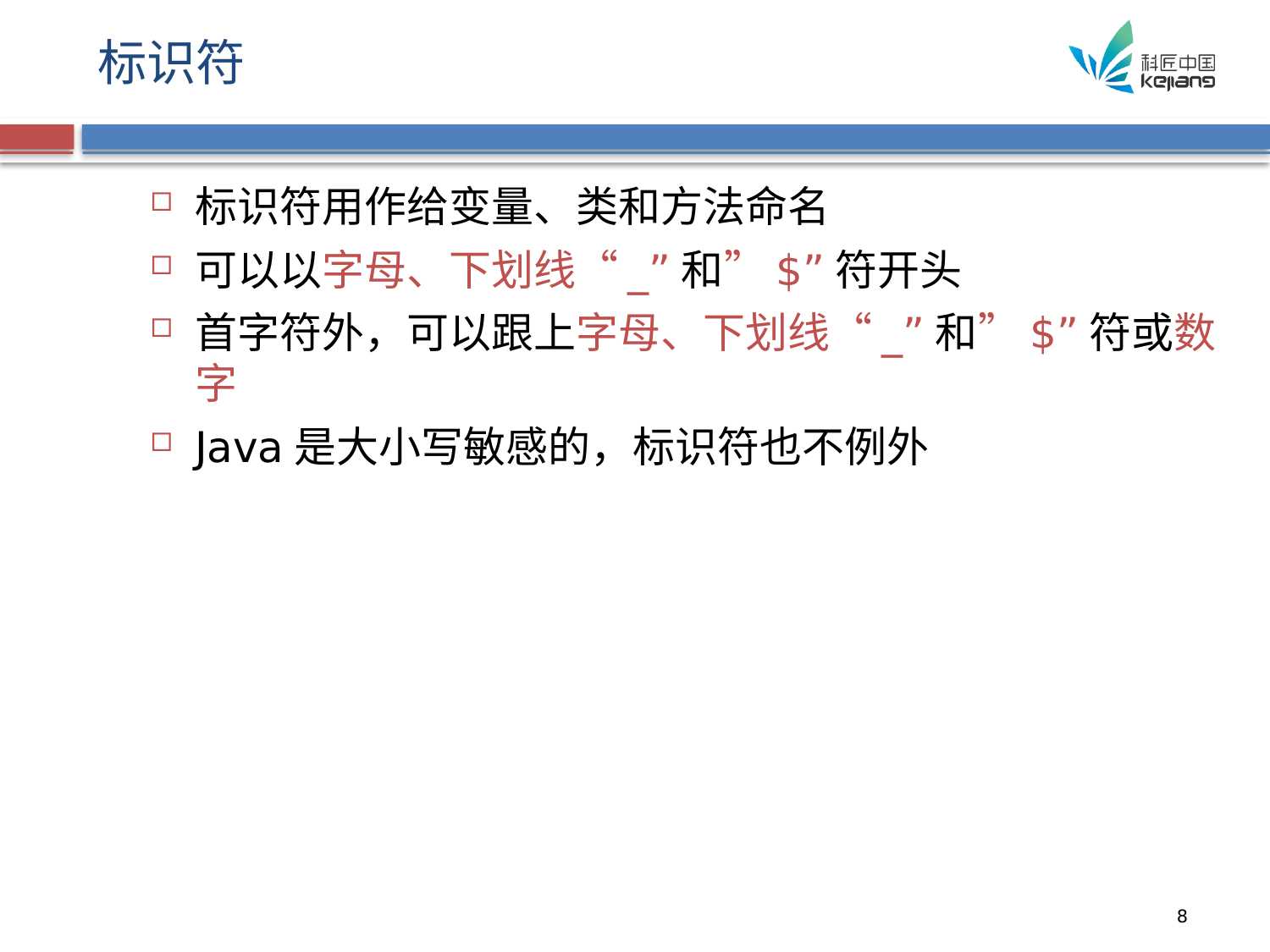

# 标识符
标识符用作给变量、类和方法命名
可以以字母、下划线“_”和”$”符开头
首字符外，可以跟上字母、下划线“_”和”$”符或数字
Java是大小写敏感的，标识符也不例外

8